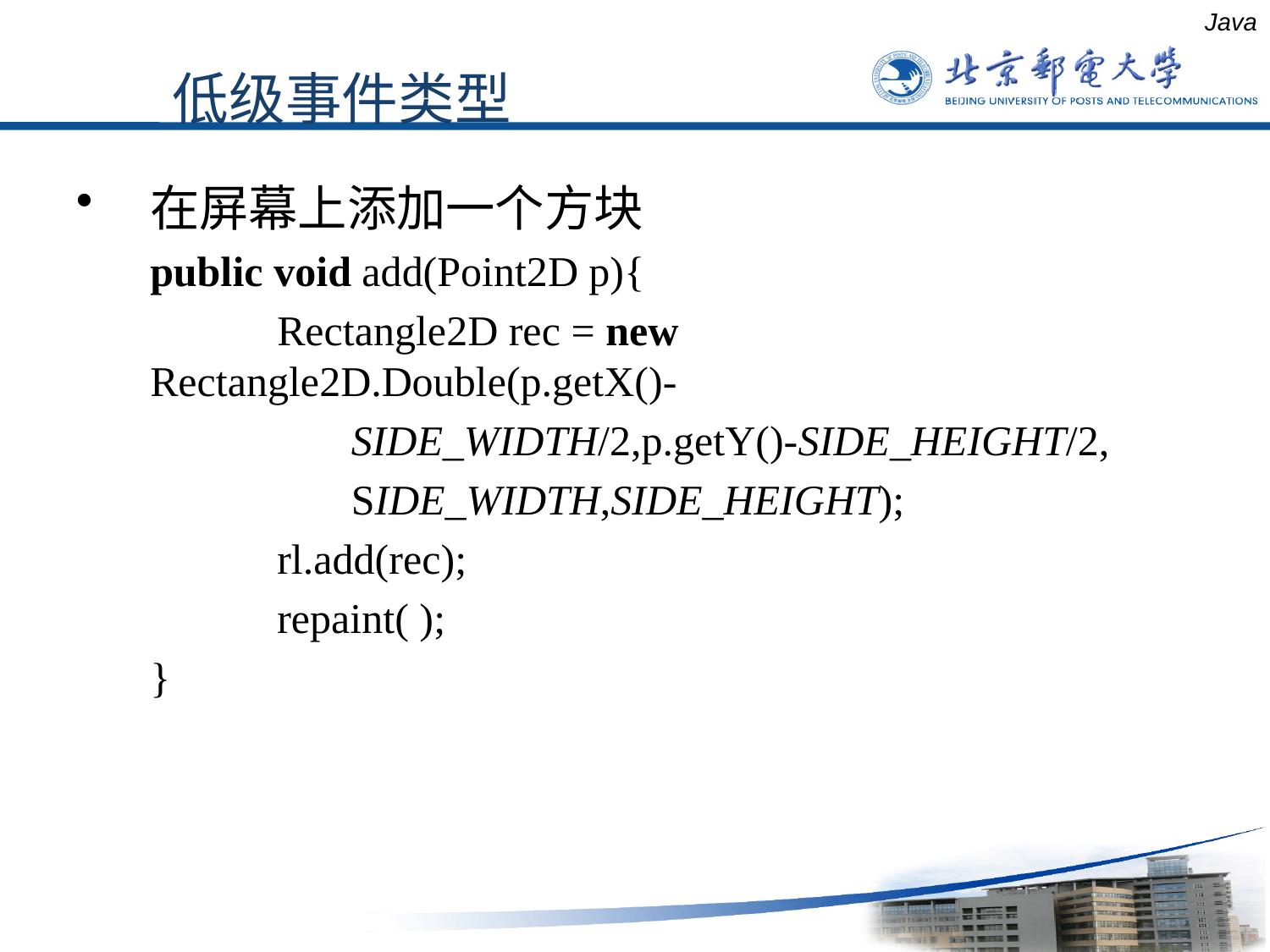

Java
低级事件类型
在屏幕上添加一个方块
	public void add(Point2D p){
		Rectangle2D rec = new Rectangle2D.Double(p.getX()-
                          SIDE_WIDTH/2,p.getY()-SIDE_HEIGHT/2,
                          SIDE_WIDTH,SIDE_HEIGHT);
		rl.add(rec);
		repaint( );
	}